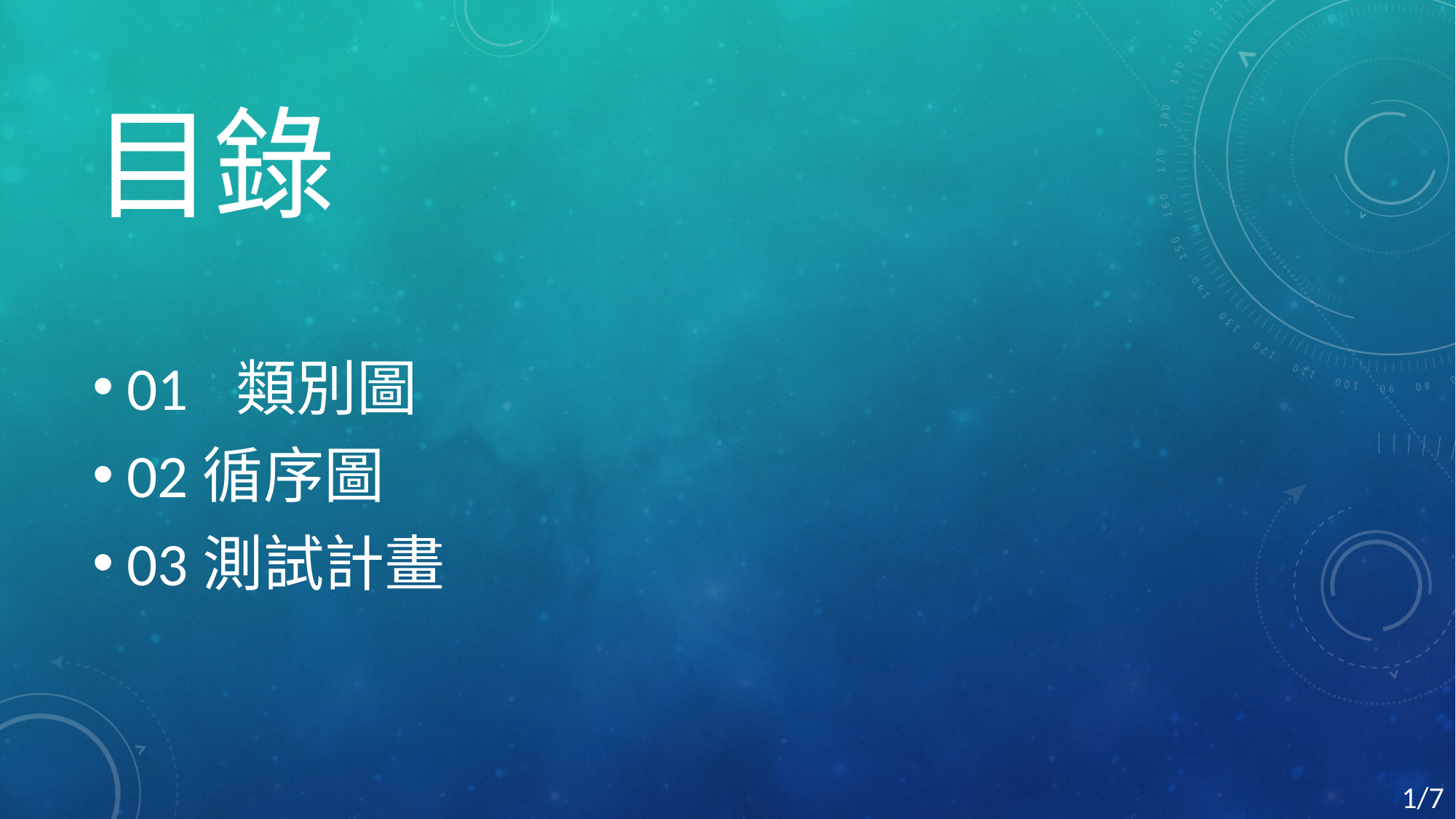

# 目錄
01	類別圖
02循序圖
03測試計畫
1/7